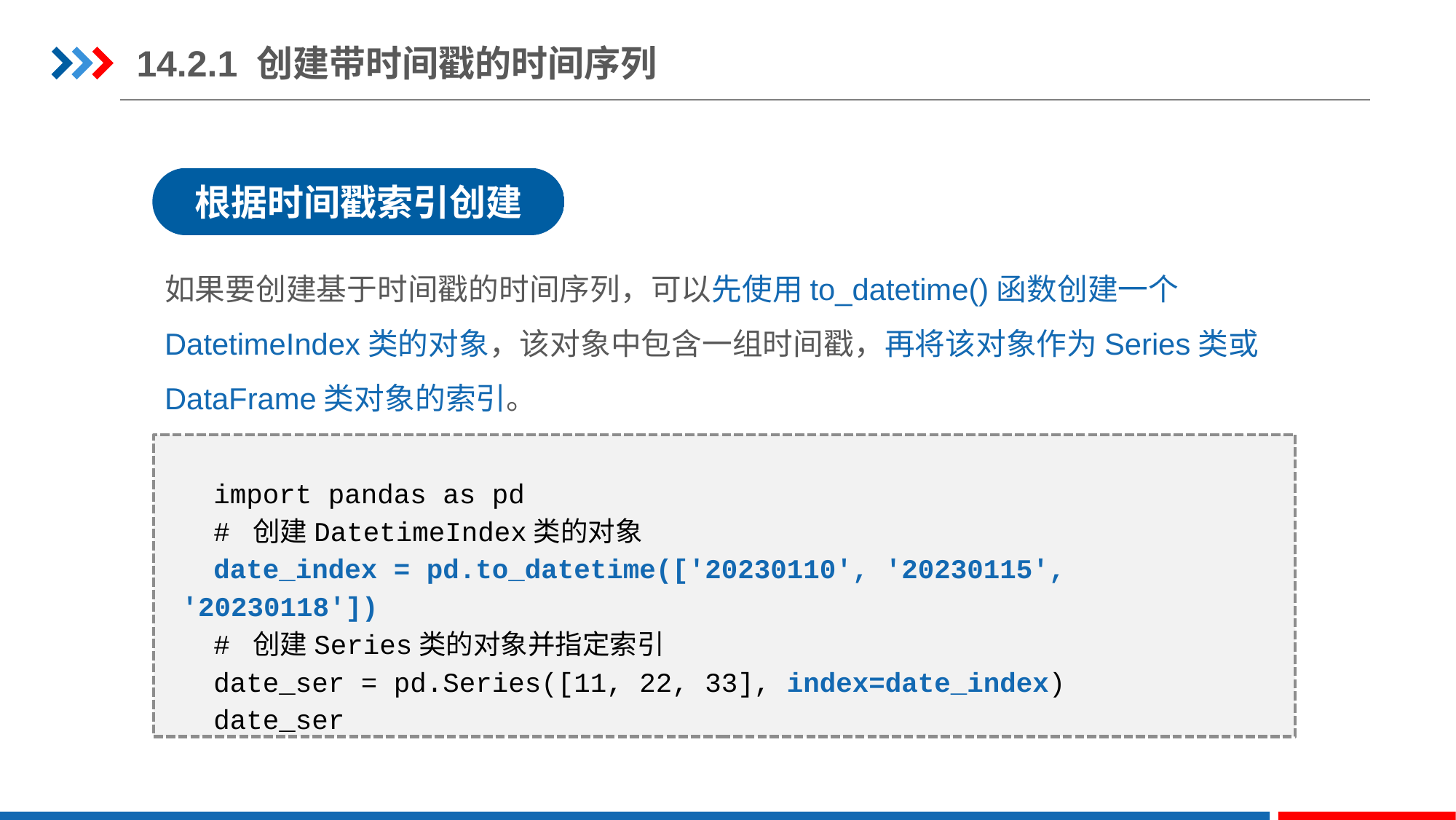

14.2.1 创建带时间戳的时间序列
根据时间戳索引创建
如果要创建基于时间戳的时间序列，可以先使用to_datetime()函数创建一个DatetimeIndex类的对象，该对象中包含一组时间戳，再将该对象作为Series类或DataFrame类对象的索引。

import pandas as pd
# 创建DatetimeIndex类的对象
date_index = pd.to_datetime(['20230110', '20230115', '20230118'])
# 创建Series类的对象并指定索引
date_ser = pd.Series([11, 22, 33], index=date_index)
date_ser